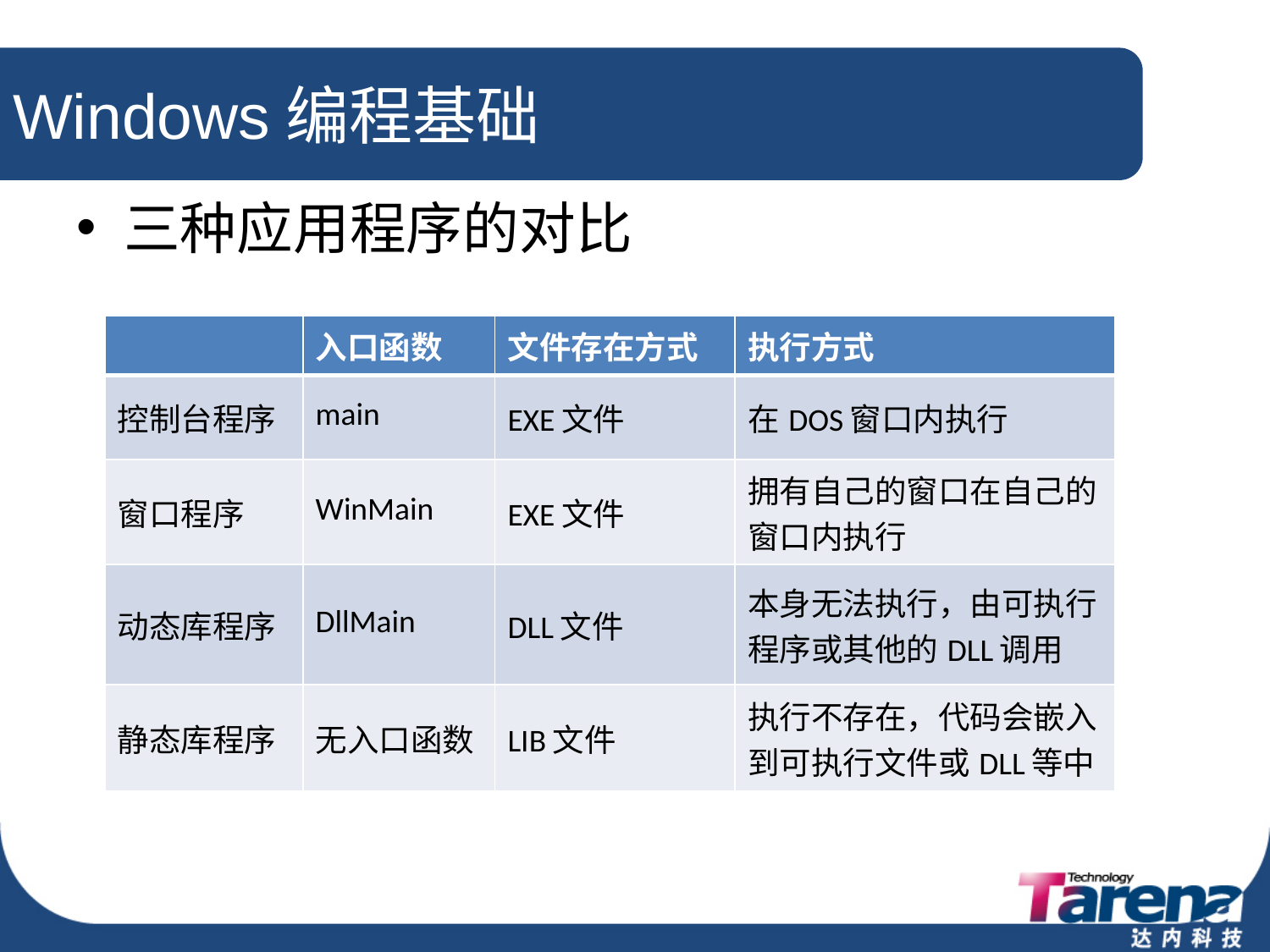

# Windows编程基础
三种应用程序的对比

|  | 入口函数 | 文件存在方式 | 执行方式 |
| --- | --- | --- | --- |
| 控制台程序 | main | EXE文件 | 在DOS窗口内执行 |
| 窗口程序 | WinMain | EXE文件 | 拥有自己的窗口在自己的窗口内执行 |
| 动态库程序 | DllMain | DLL文件 | 本身无法执行，由可执行程序或其他的DLL调用 |
| 静态库程序 | 无入口函数 | LIB文件 | 执行不存在，代码会嵌入到可执行文件或DLL等中 |